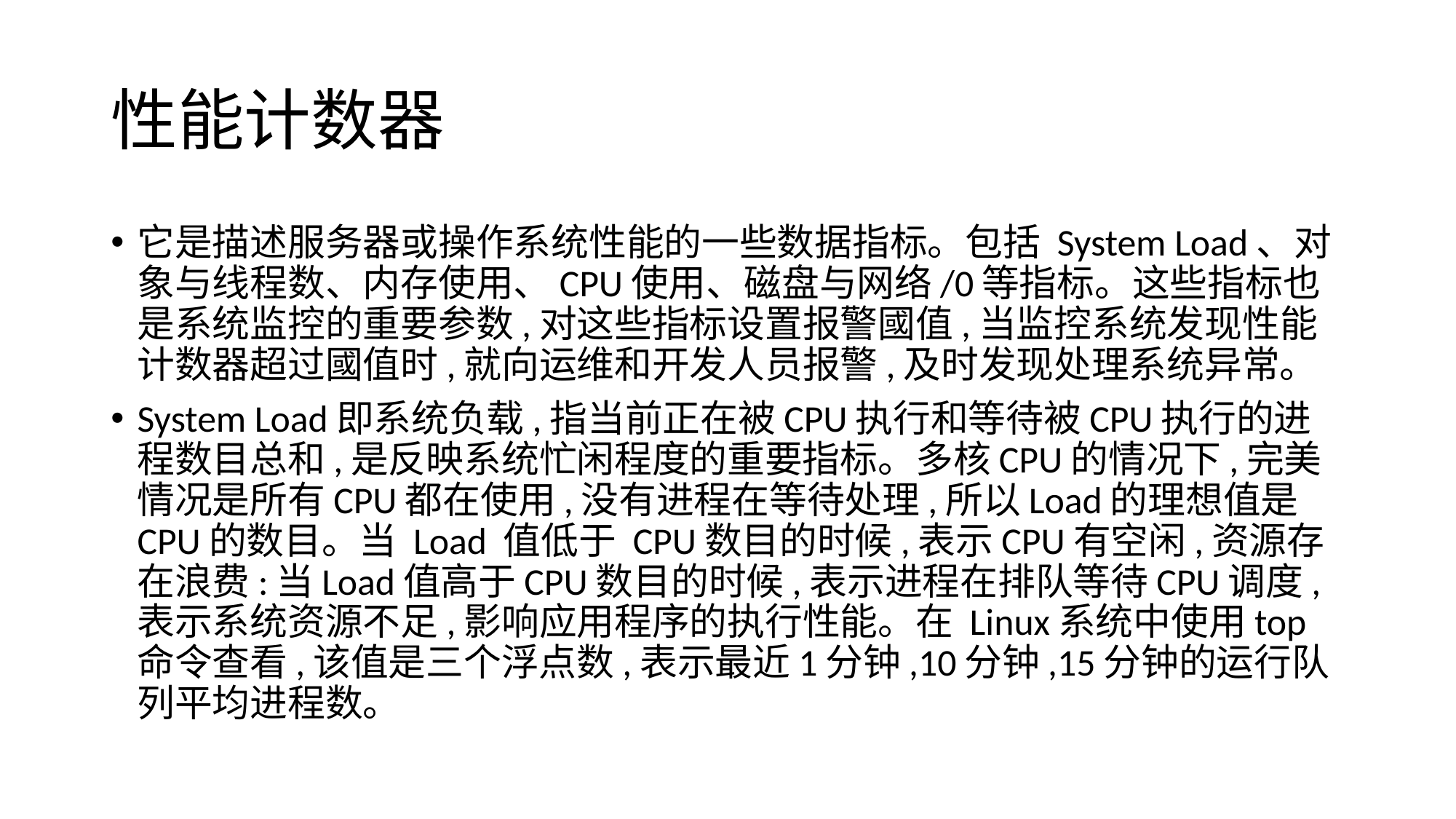

# 性能计数器
它是描述服务器或操作系统性能的一些数据指标。包括 System Load、对象与线程数、内存使用、CPU使用、磁盘与网络/0等指标。这些指标也是系统监控的重要参数,对这些指标设置报警國值,当监控系统发现性能计数器超过國值时,就向运维和开发人员报警,及时发现处理系统异常。
System Load即系统负载,指当前正在被CPU执行和等待被CPU执行的进程数目总和,是反映系统忙闲程度的重要指标。多核CPU的情况下,完美情况是所有CPU都在使用,没有进程在等待处理,所以Load的理想值是 CPU的数目。当 Load 值低于 CPU数目的时候,表示CPU有空闲,资源存在浪费:当Load值高于CPU数目的时候,表示进程在排队等待CPU调度,表示系统资源不足,影响应用程序的执行性能。在 Linux系统中使用top命令查看,该值是三个浮点数,表示最近1分钟,10分钟,15分钟的运行队列平均进程数。